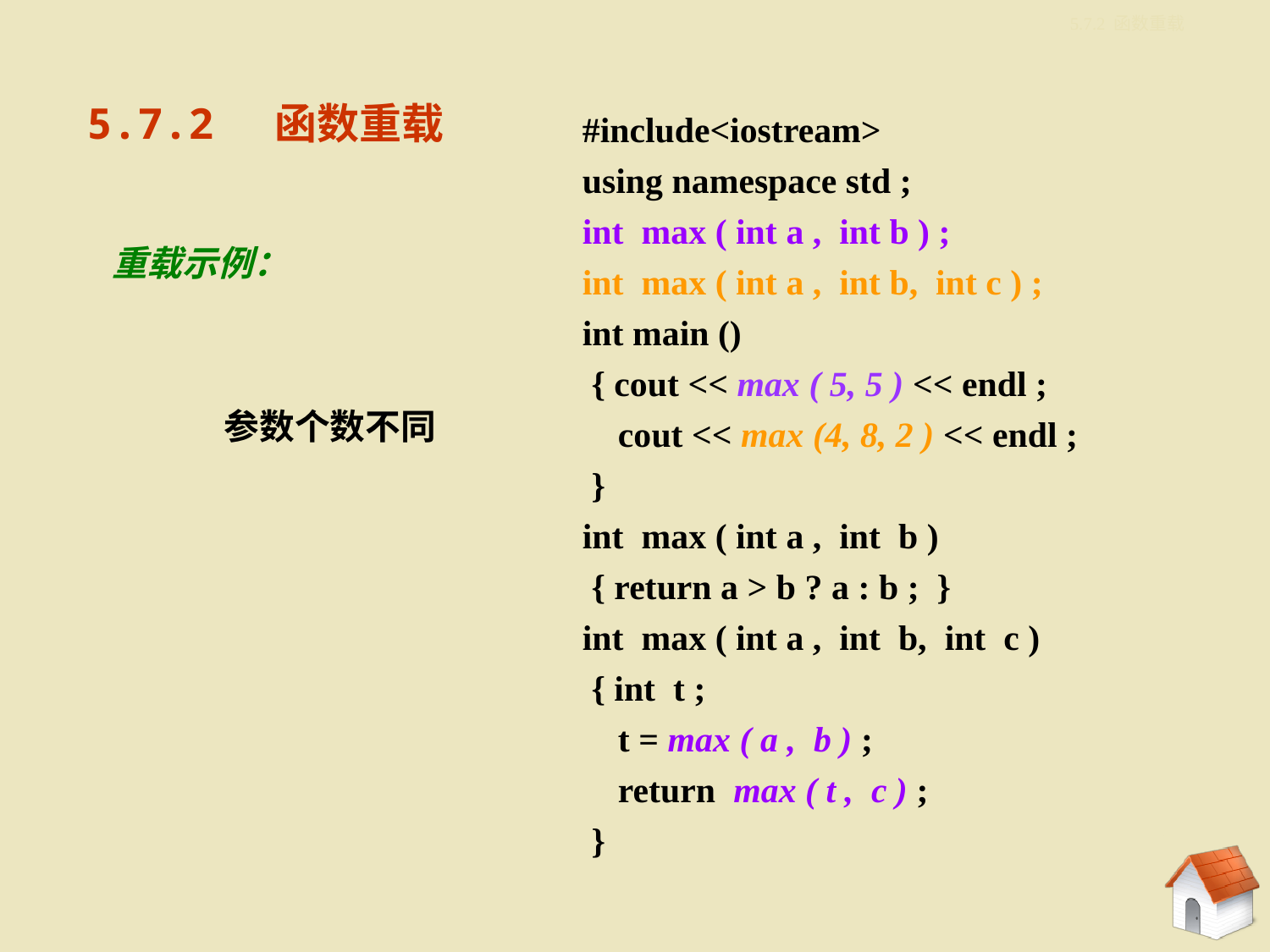

5.7.2 函数重载
5.7.2  函数重载
#include<iostream>
using namespace std ;
int  max ( int a ,  int b ) ;
int  max ( int a ,  int b,  int c ) ;
int main ()
 { cout << max ( 5, 5 ) << endl ;
    cout << max (4, 8, 2 ) << endl ;
 }
int  max ( int a ,  int  b )
 { return a > b ? a : b ;  }
int  max ( int a ,  int  b,  int  c )
 { int  t ;
    t = max ( a ,  b ) ;
    return  max ( t ,  c ) ;
 }
重载示例：
参数个数不同